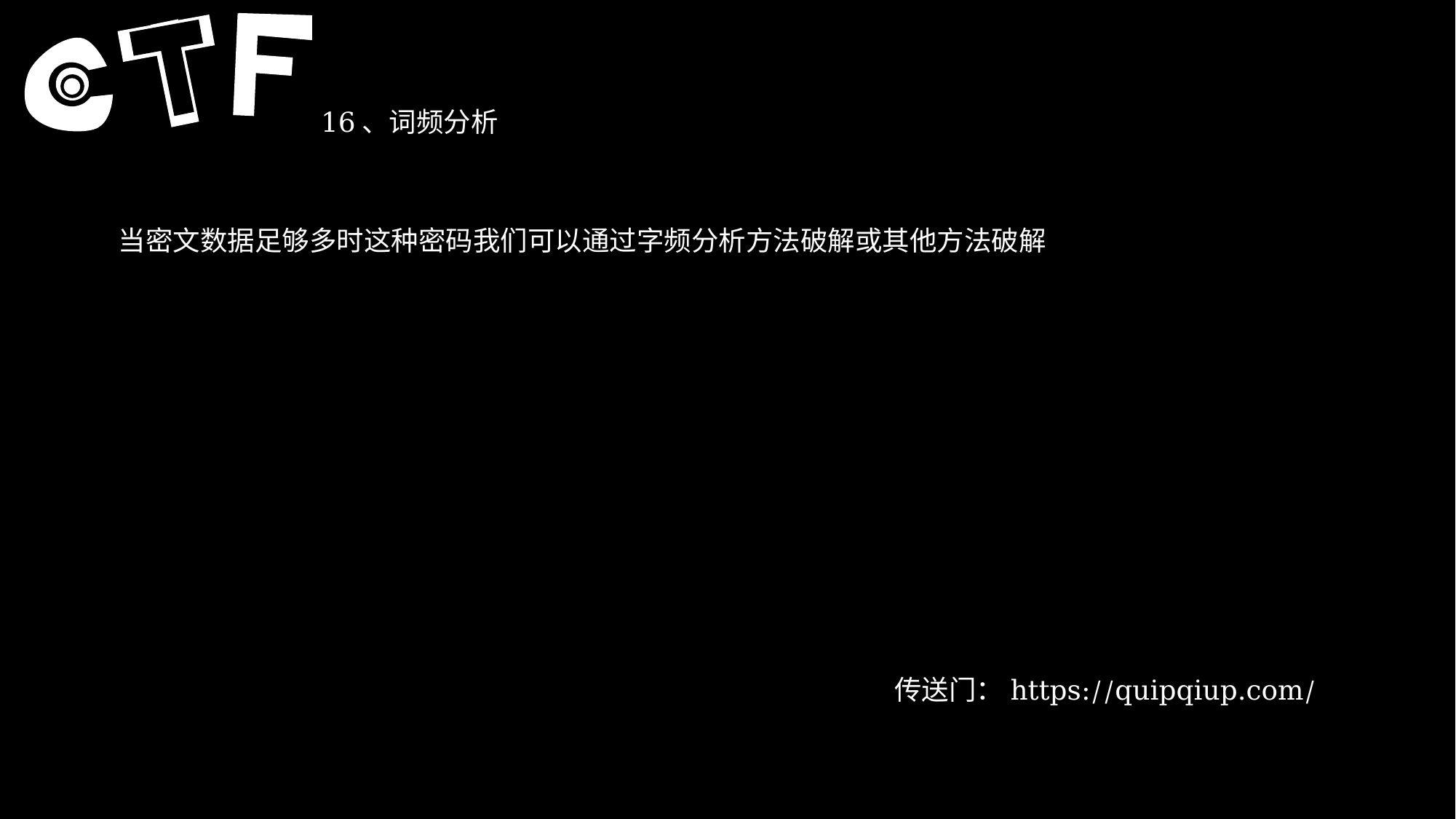

16、词频分析
当密文数据足够多时这种密码我们可以通过字频分析方法破解或其他方法破解
RI

传送门：https://quipqiup.com/